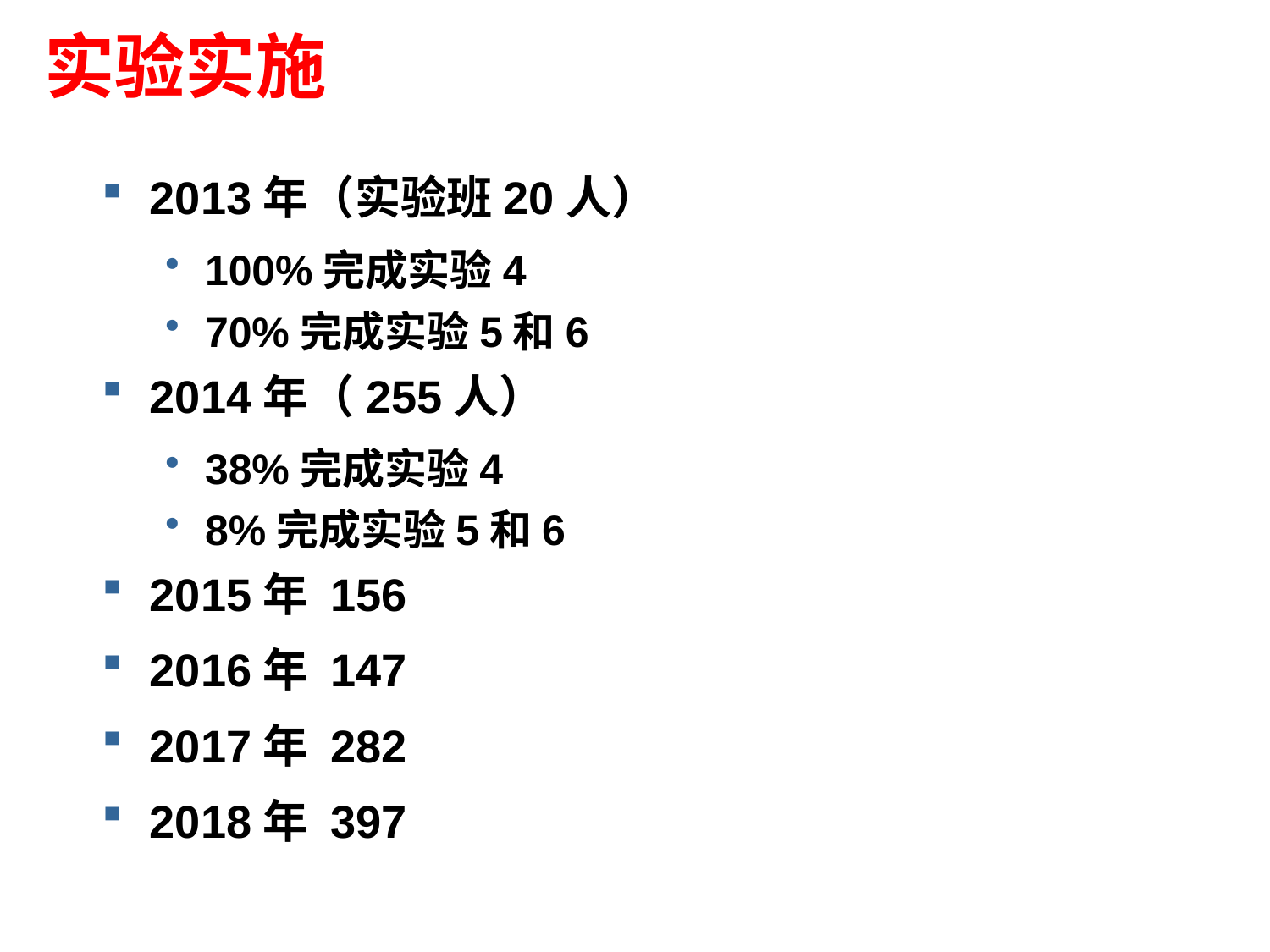

# 实验实施
2013年（实验班20人）
100%完成实验4
70%完成实验5和6
2014年（255人）
38%完成实验4
8%完成实验5和6
2015年 156
2016年 147
2017年 282
2018年 397